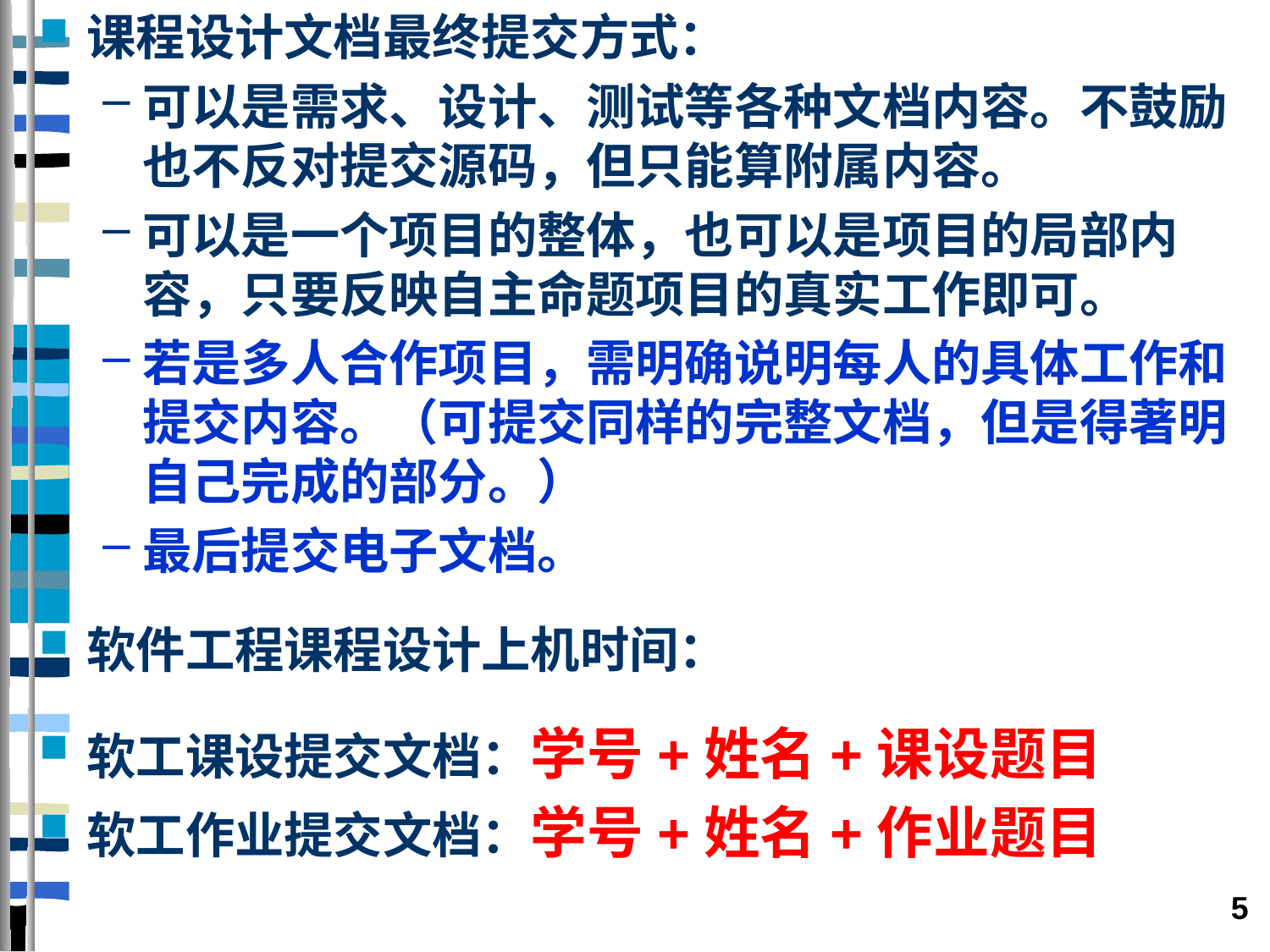

课程设计文档最终提交方式：
可以是需求、设计、测试等各种文档内容。不鼓励也不反对提交源码，但只能算附属内容。
可以是一个项目的整体，也可以是项目的局部内容，只要反映自主命题项目的真实工作即可。
若是多人合作项目，需明确说明每人的具体工作和提交内容。（可提交同样的完整文档，但是得著明自己完成的部分。）
最后提交电子文档。

软件工程课程设计上机时间：

软工课设提交文档：学号+姓名+课设题目
软工作业提交文档：学号+姓名+作业题目

5